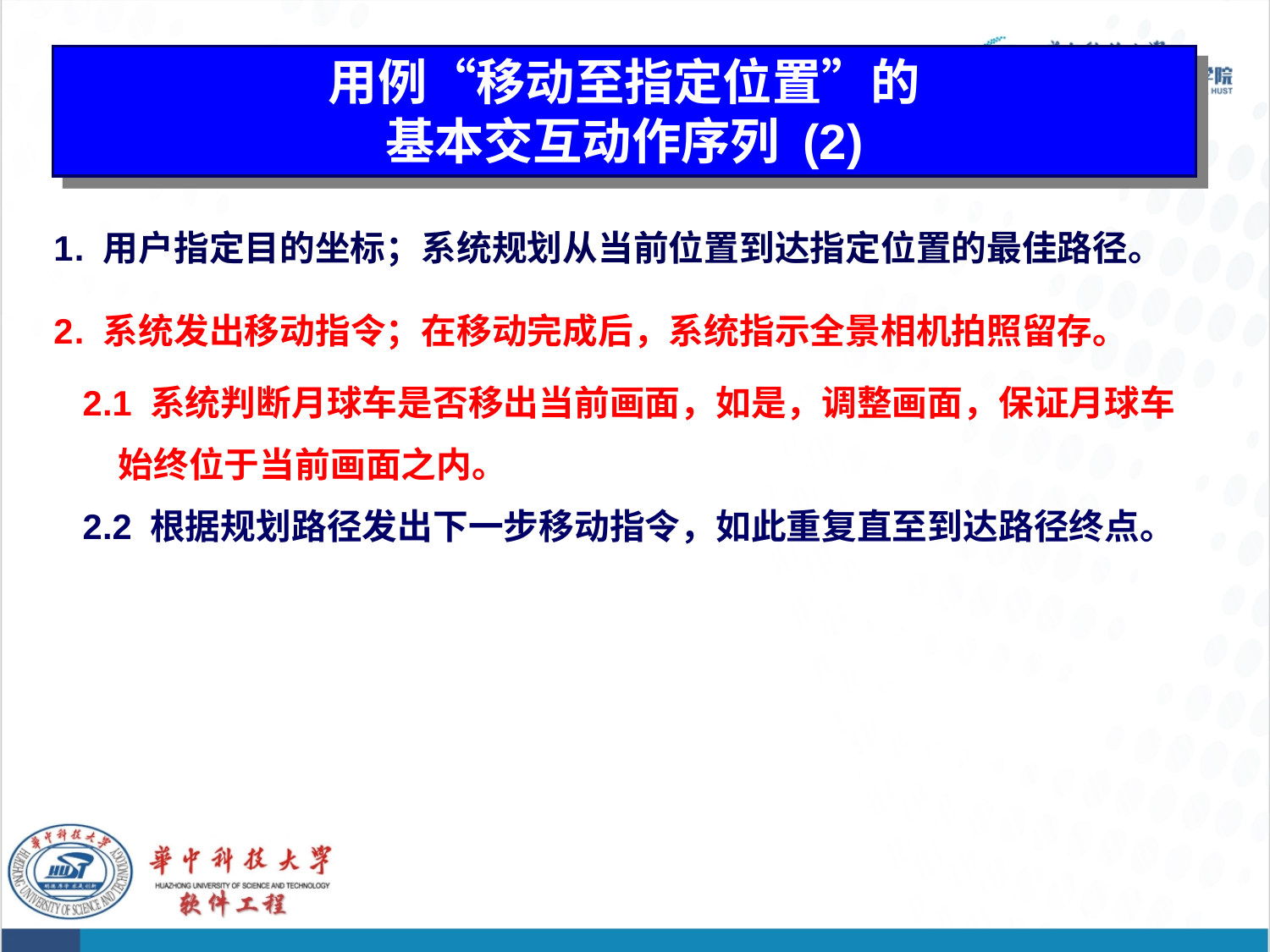

# 用例“移动至指定位置”的 基本交互动作序列 (2)
用户指定目的坐标；系统规划从当前位置到达指定位置的最佳路径。
系统发出移动指令；在移动完成后，系统指示全景相机拍照留存。
   2.1 系统判断月球车是否移出当前画面，如是，调整画面，保证月球车
       始终位于当前画面之内。
   2.2 根据规划路径发出下一步移动指令，如此重复直至到达路径终点。